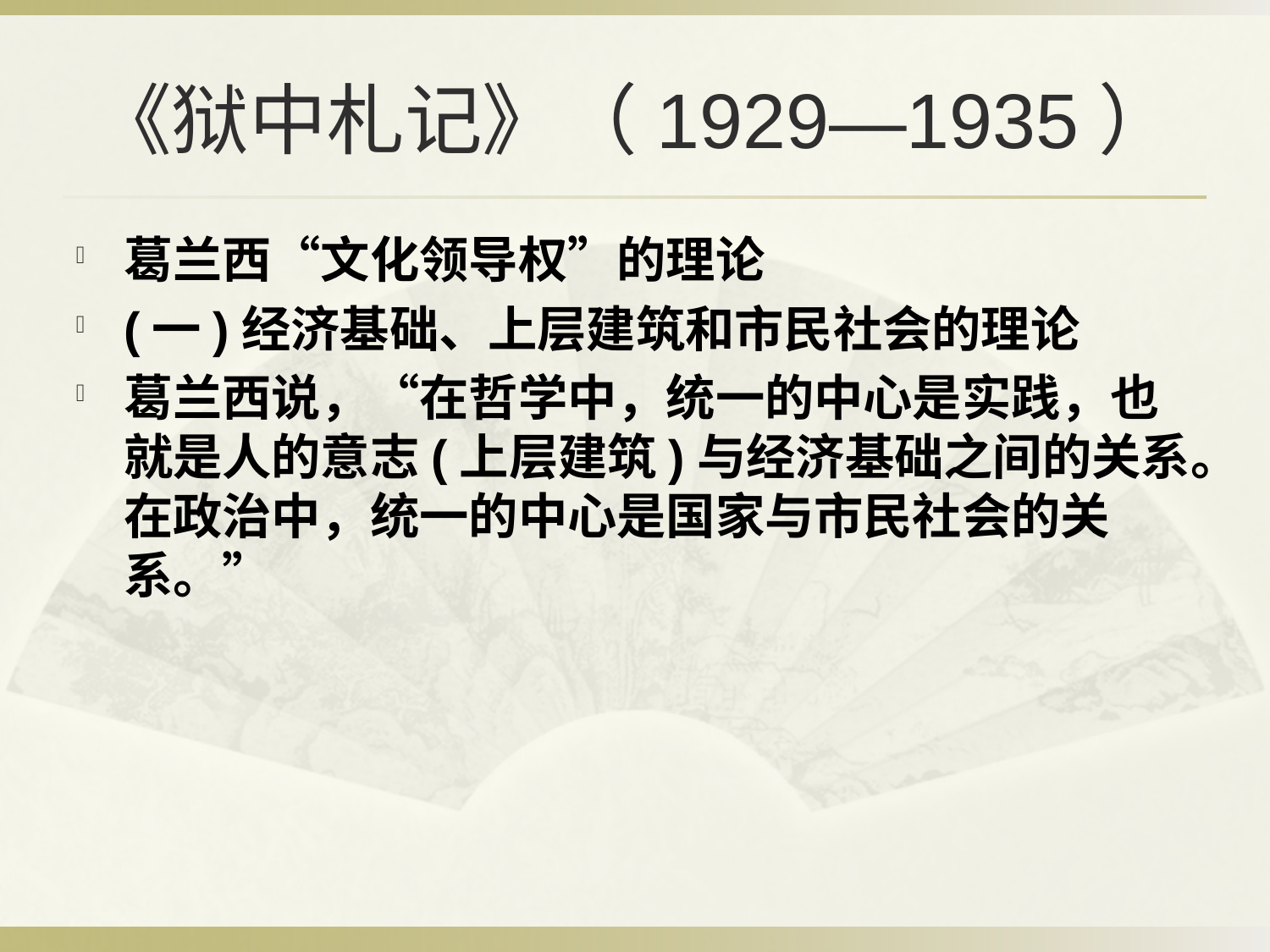

# 《狱中札记》（1929—1935）
葛兰西“文化领导权”的理论
(一)经济基础、上层建筑和市民社会的理论
葛兰西说，“在哲学中，统一的中心是实践，也就是人的意志(上层建筑)与经济基础之间的关系。在政治中，统一的中心是国家与市民社会的关系。”